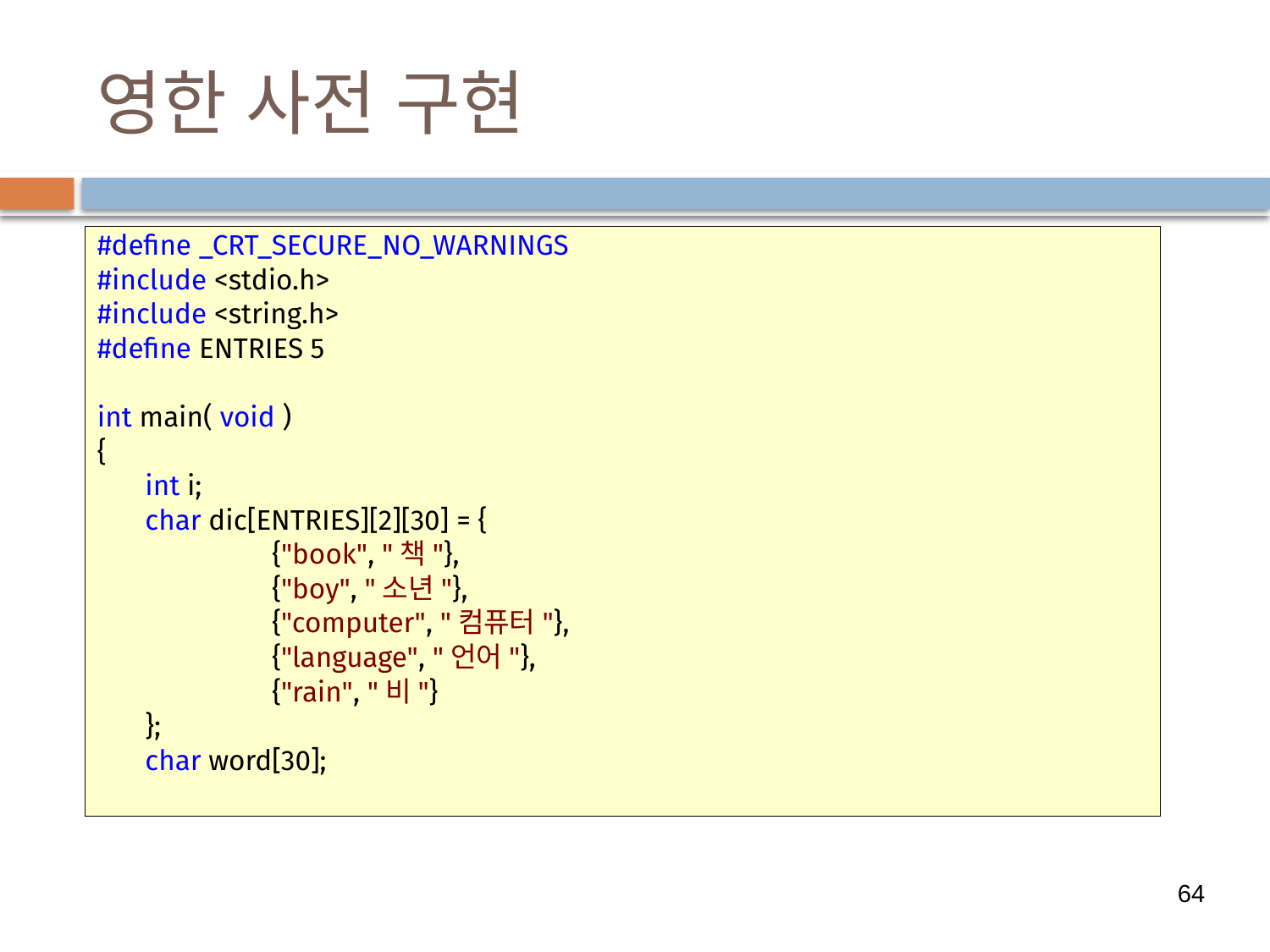

# 영한 사전 구현
#define _CRT_SECURE_NO_WARNINGS
#include <stdio.h>
#include <string.h>
#define ENTRIES 5

int main( void )
{
	int i;
	char dic[ENTRIES][2][30] = {
		{"book", "책"},
		{"boy", "소년"},
		{"computer", "컴퓨터"},
		{"language", "언어"},
		{"rain", "비"}
	};
	char word[30];

64